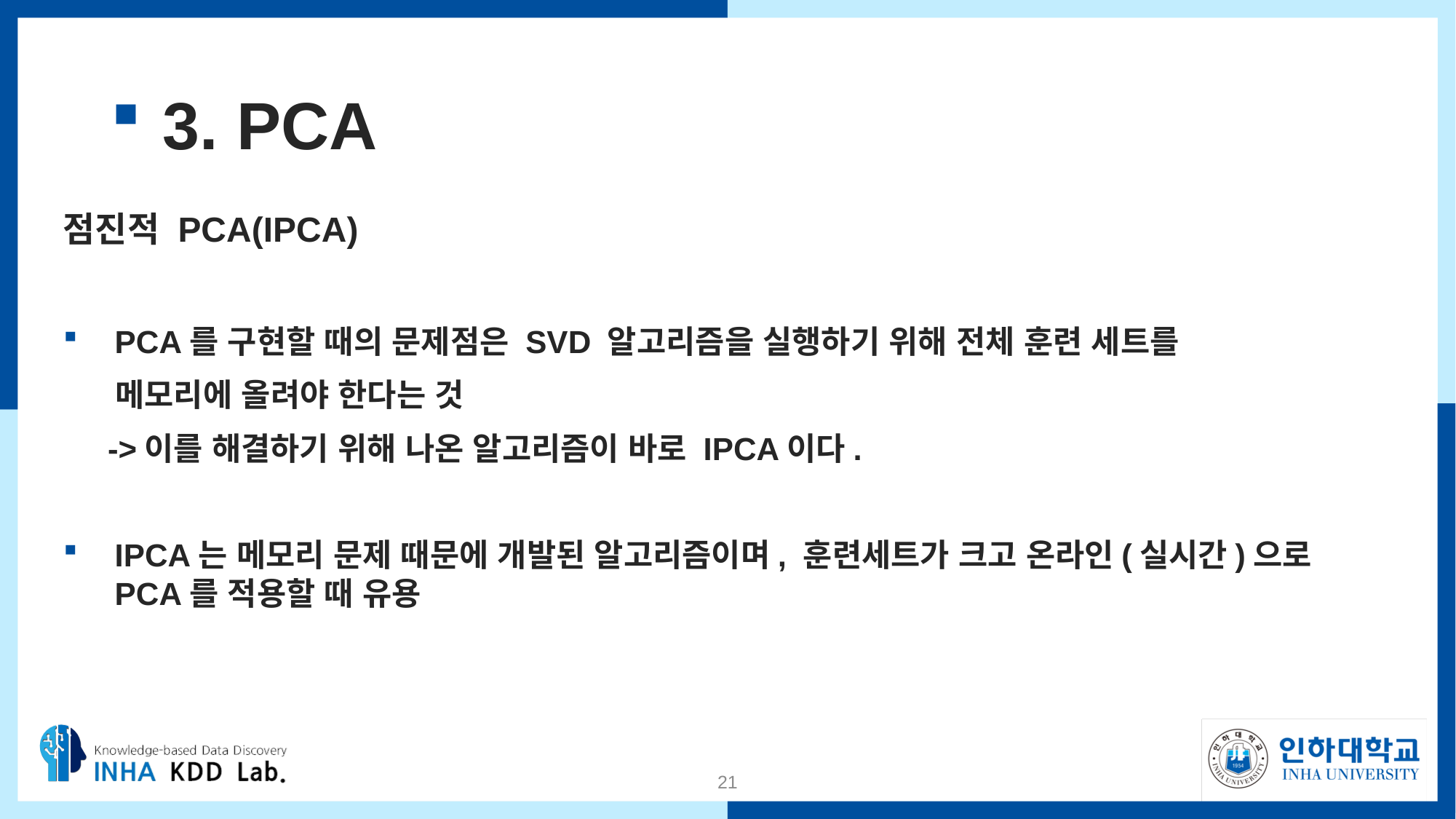

# 3. PCA
점진적 PCA(IPCA)

PCA를 구현할 때의 문제점은 SVD 알고리즘을 실행하기 위해 전체 훈련 세트를
     메모리에 올려야 한다는 것
     ->이를 해결하기 위해 나온 알고리즘이 바로 IPCA이다.

IPCA는 메모리 문제 때문에 개발된 알고리즘이며, 훈련세트가 크고 온라인(실시간)으로 PCA를 적용할 때 유용

21